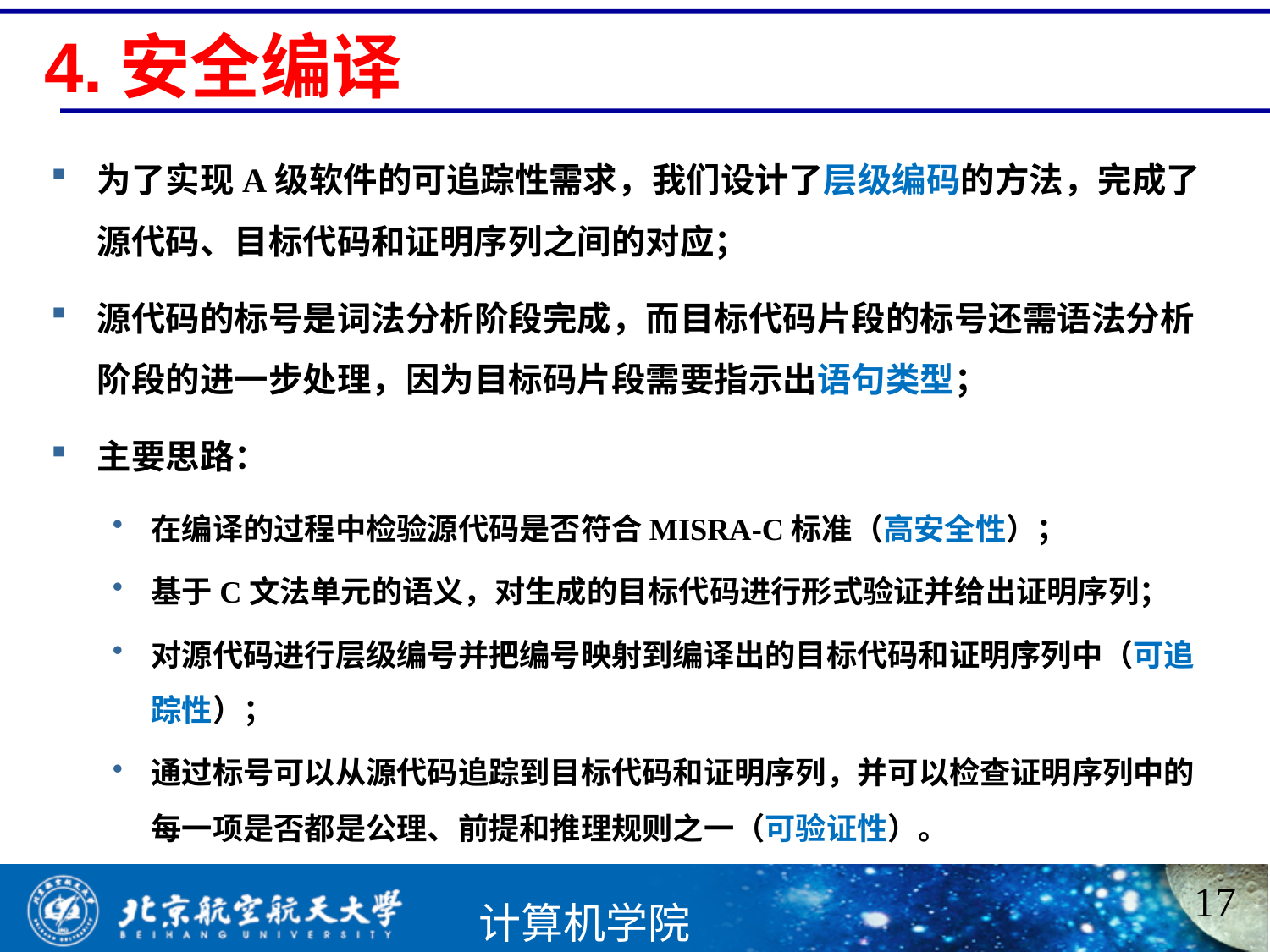

# 4.安全编译
为了实现A级软件的可追踪性需求，我们设计了层级编码的方法，完成了源代码、目标代码和证明序列之间的对应；
源代码的标号是词法分析阶段完成，而目标代码片段的标号还需语法分析阶段的进一步处理，因为目标码片段需要指示出语句类型；
主要思路：
在编译的过程中检验源代码是否符合MISRA-C标准（高安全性）；
基于C文法单元的语义，对生成的目标代码进行形式验证并给出证明序列；
对源代码进行层级编号并把编号映射到编译出的目标代码和证明序列中（可追踪性）；
通过标号可以从源代码追踪到目标代码和证明序列，并可以检查证明序列中的每一项是否都是公理、前提和推理规则之一（可验证性）。